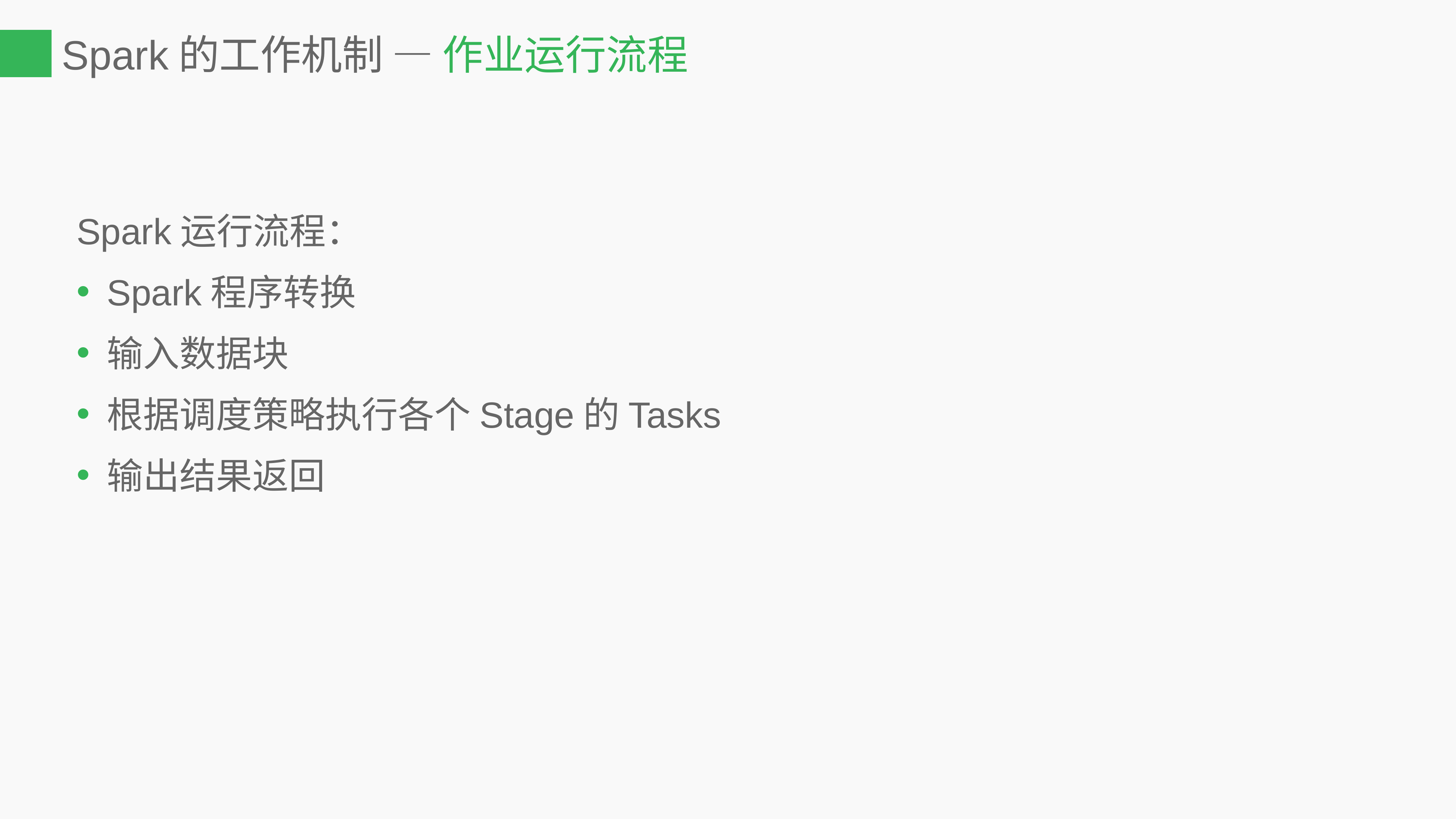

# Spark的工作机制 — 作业运行流程
Spark运行流程：
Spark程序转换
输入数据块
根据调度策略执行各个Stage的Tasks
输出结果返回